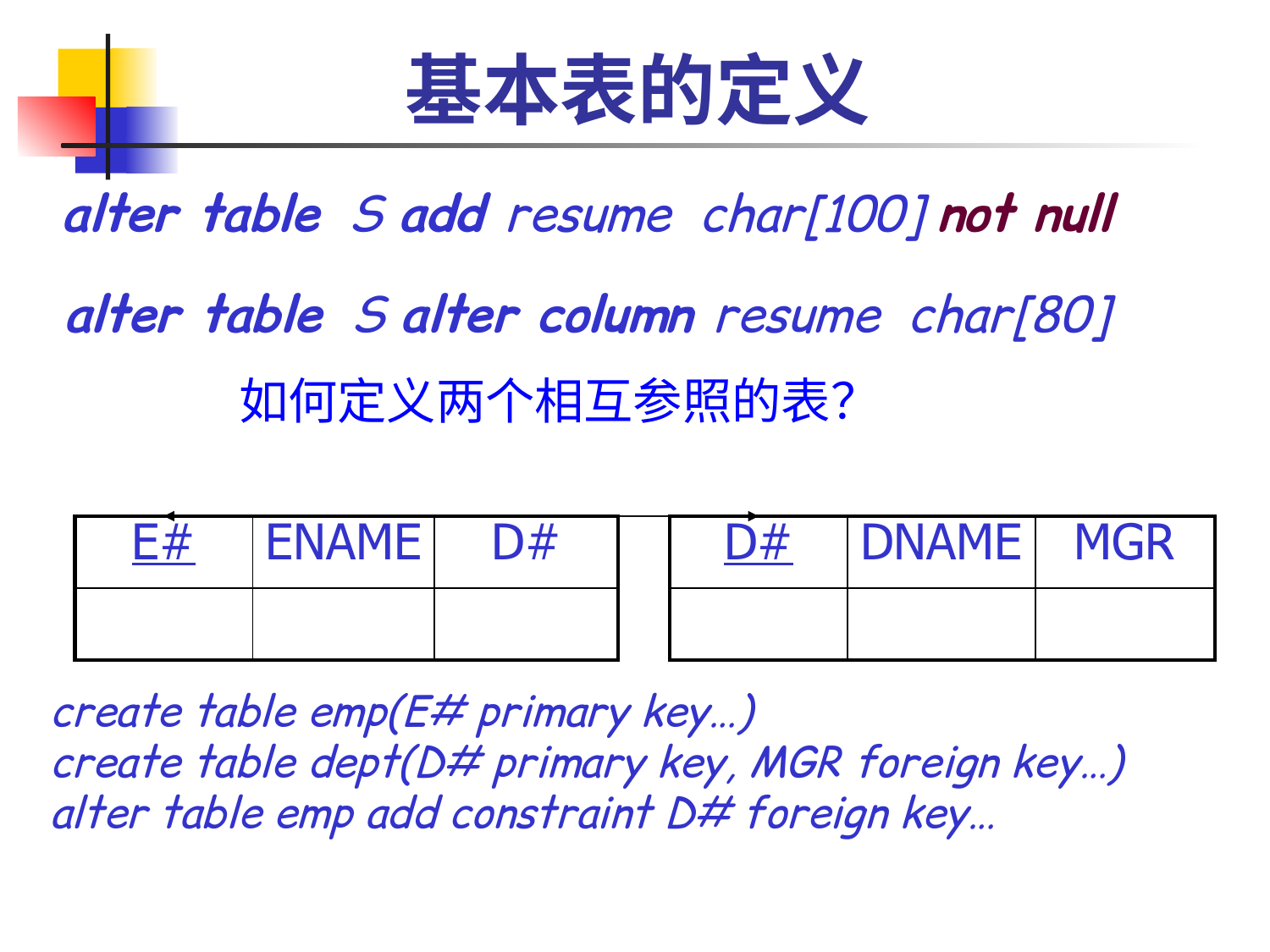

# 基本表的定义
alter table  S add resume  char[100] not null
alter table  S alter column resume  char[80]
如何定义两个相互参照的表？
| E# | ENAME | D# |
| --- | --- | --- |
|  |  |  |
| D# | DNAME | MGR |
| --- | --- | --- |
|  |  |  |
create table emp(E# primary key…)
create table dept(D# primary key, MGR foreign key…)
alter table emp add constraint D# foreign key…